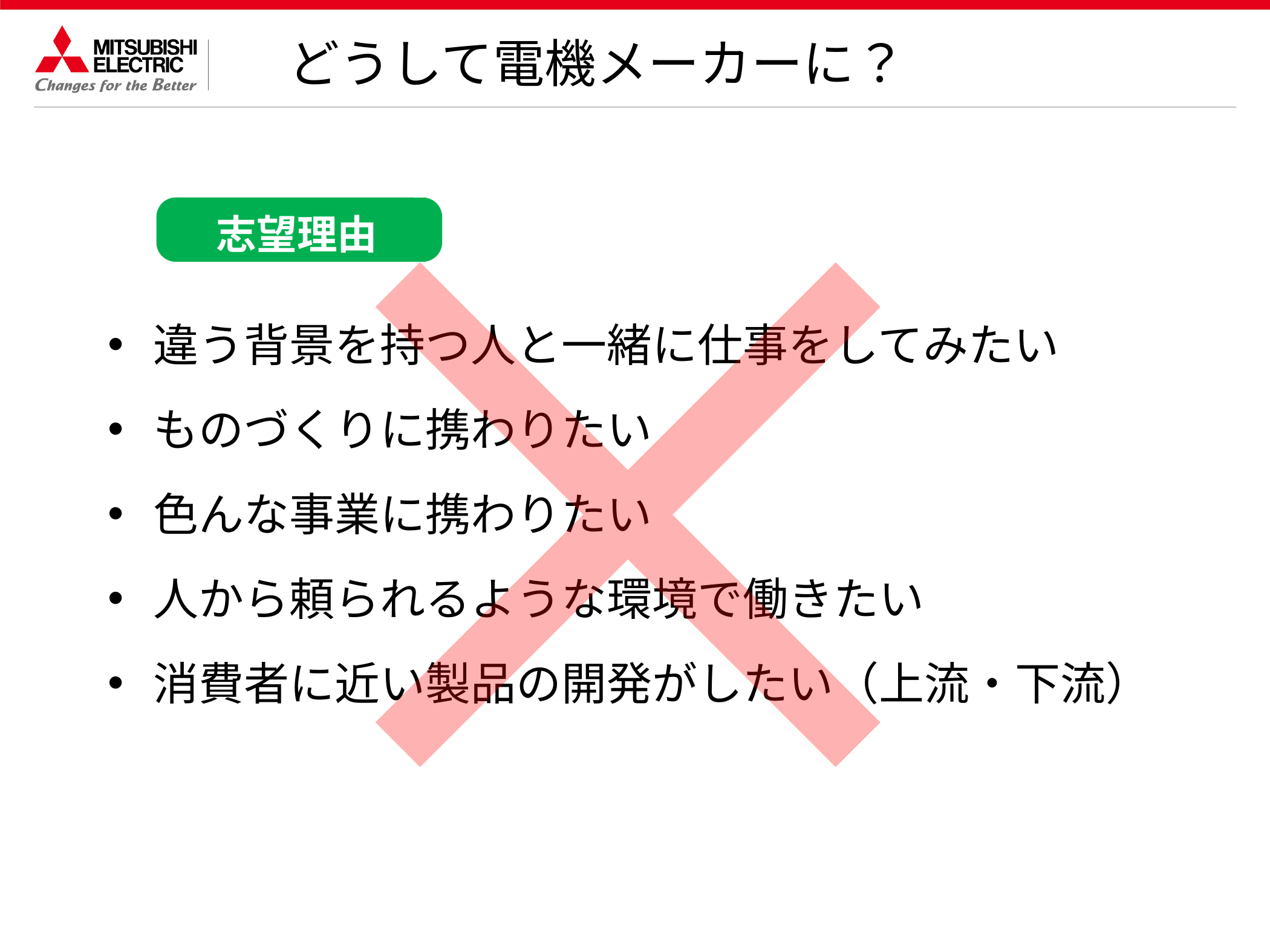

どうして電機メーカーに？

志望理由
違う背景を持つ人と一緒に仕事をしてみたい
ものづくりに携わりたい
色んな事業に携わりたい
人から頼られるような環境で働きたい
消費者に近い製品の開発がしたい（上流・下流）